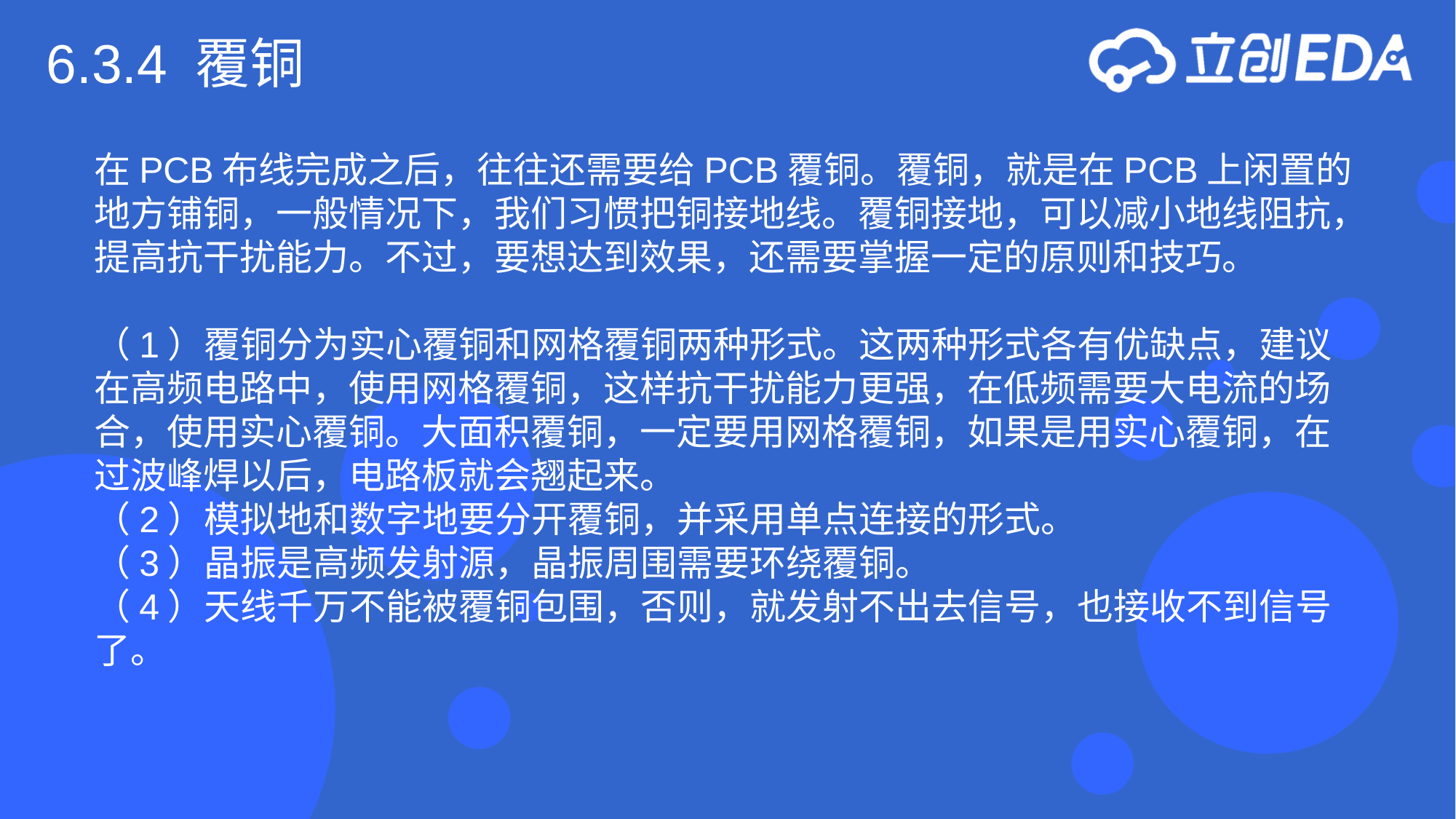

6.3.4 覆铜
在PCB布线完成之后，往往还需要给PCB覆铜。覆铜，就是在PCB上闲置的地方铺铜，一般情况下，我们习惯把铜接地线。覆铜接地，可以减小地线阻抗，提高抗干扰能力。不过，要想达到效果，还需要掌握一定的原则和技巧。

（1）覆铜分为实心覆铜和网格覆铜两种形式。这两种形式各有优缺点，建议在高频电路中，使用网格覆铜，这样抗干扰能力更强，在低频需要大电流的场合，使用实心覆铜。大面积覆铜，一定要用网格覆铜，如果是用实心覆铜，在过波峰焊以后，电路板就会翘起来。
（2）模拟地和数字地要分开覆铜，并采用单点连接的形式。
（3）晶振是高频发射源，晶振周围需要环绕覆铜。
（4）天线千万不能被覆铜包围，否则，就发射不出去信号，也接收不到信号了。